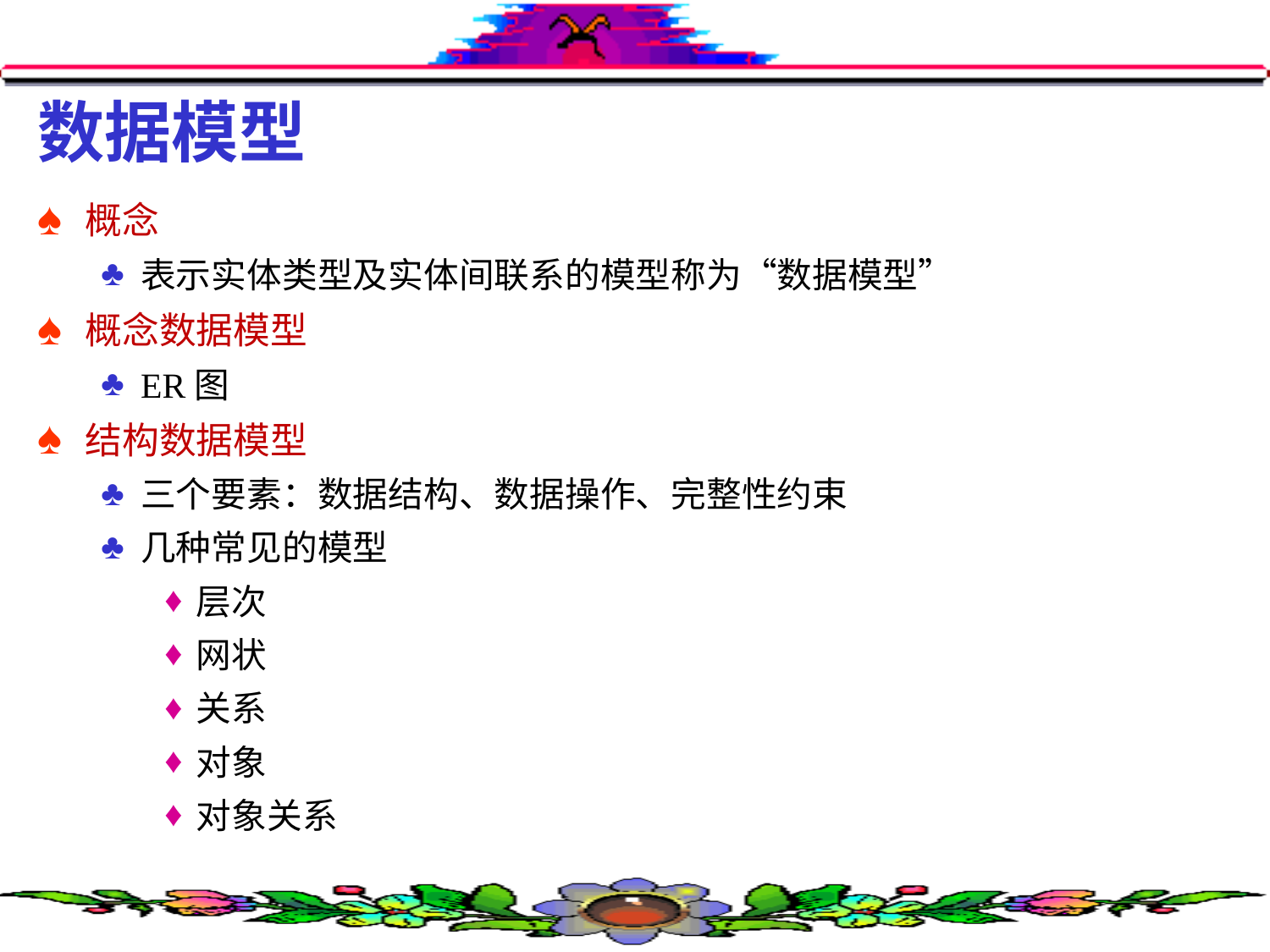

# 数据模型
概念
表示实体类型及实体间联系的模型称为“数据模型”
概念数据模型
ER图
结构数据模型
三个要素：数据结构、数据操作、完整性约束
几种常见的模型
层次
网状
关系
对象
对象关系